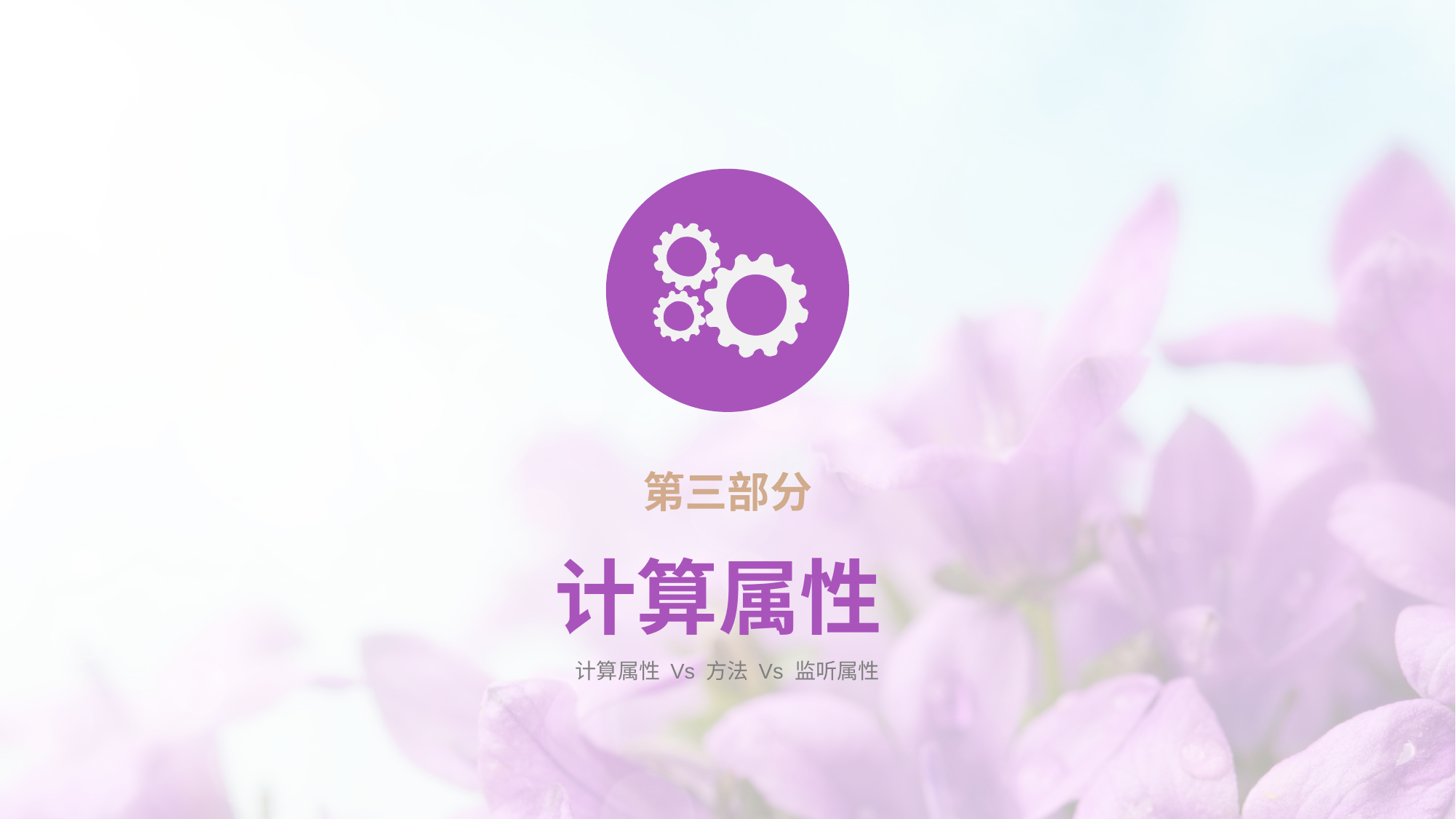

第三部分
计算属性
计算属性 Vs 方法 Vs 监听属性